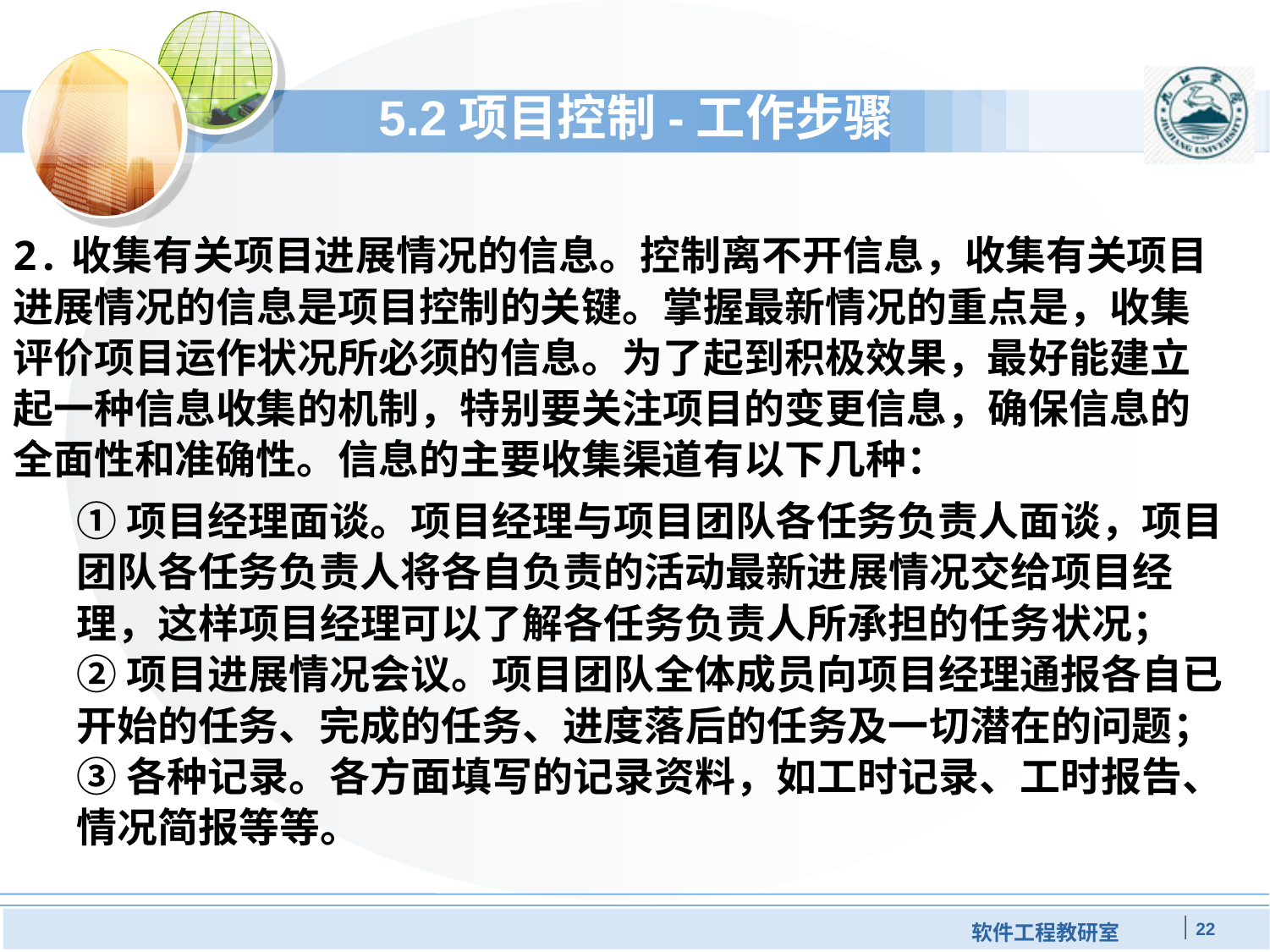

# 5.2项目控制-工作步骤
2.收集有关项目进展情况的信息。控制离不开信息，收集有关项目进展情况的信息是项目控制的关键。掌握最新情况的重点是，收集评价项目运作状况所必须的信息。为了起到积极效果，最好能建立起一种信息收集的机制，特别要关注项目的变更信息，确保信息的全面性和准确性。信息的主要收集渠道有以下几种：
①项目经理面谈。项目经理与项目团队各任务负责人面谈，项目团队各任务负责人将各自负责的活动最新进展情况交给项目经理，这样项目经理可以了解各任务负责人所承担的任务状况；
②项目进展情况会议。项目团队全体成员向项目经理通报各自已开始的任务、完成的任务、进度落后的任务及一切潜在的问题；
③各种记录。各方面填写的记录资料，如工时记录、工时报告、情况简报等等。